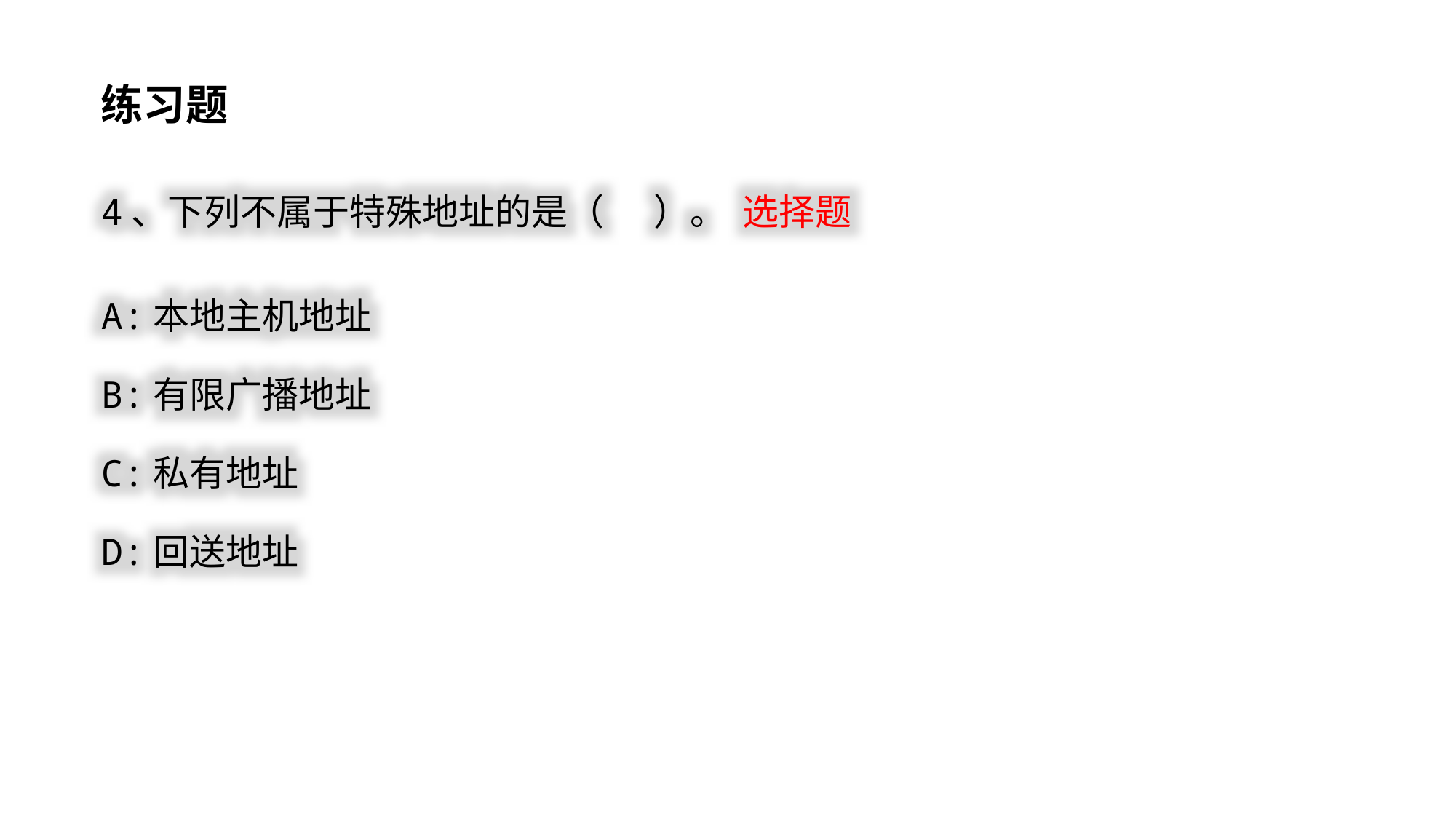

练习题
4、下列不属于特殊地址的是（      ）。  选择题

A:本地主机地址

B:有限广播地址

C:私有地址

D:回送地址